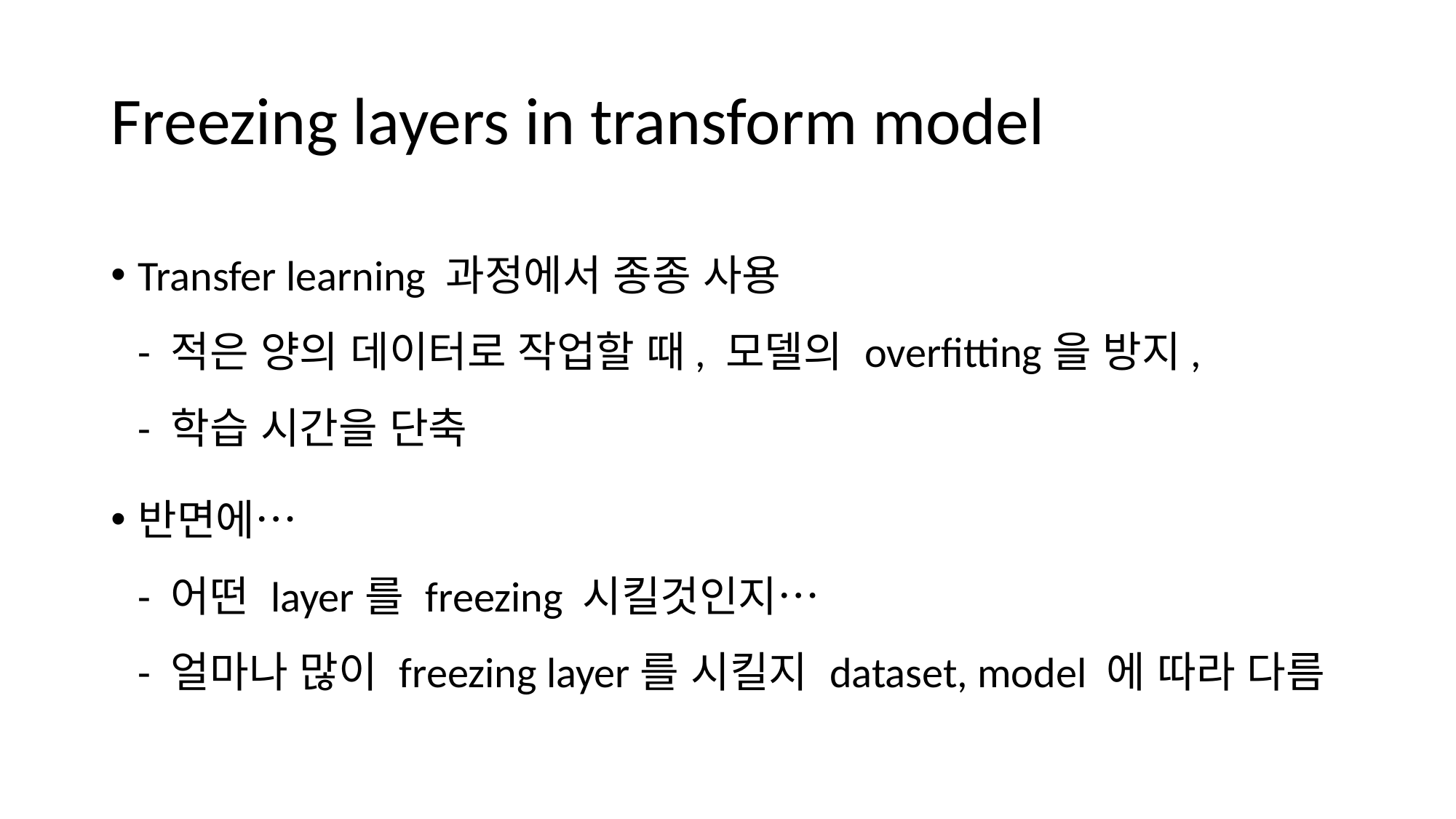

# Freezing layers in transform model
Transfer learning 과정에서 종종 사용
- 적은 양의 데이터로 작업할 때, 모델의 overfitting을 방지,
- 학습 시간을 단축
반면에…
- 어떤 layer를 freezing 시킬것인지…
- 얼마나 많이 freezing layer를 시킬지 dataset, model 에 따라 다름